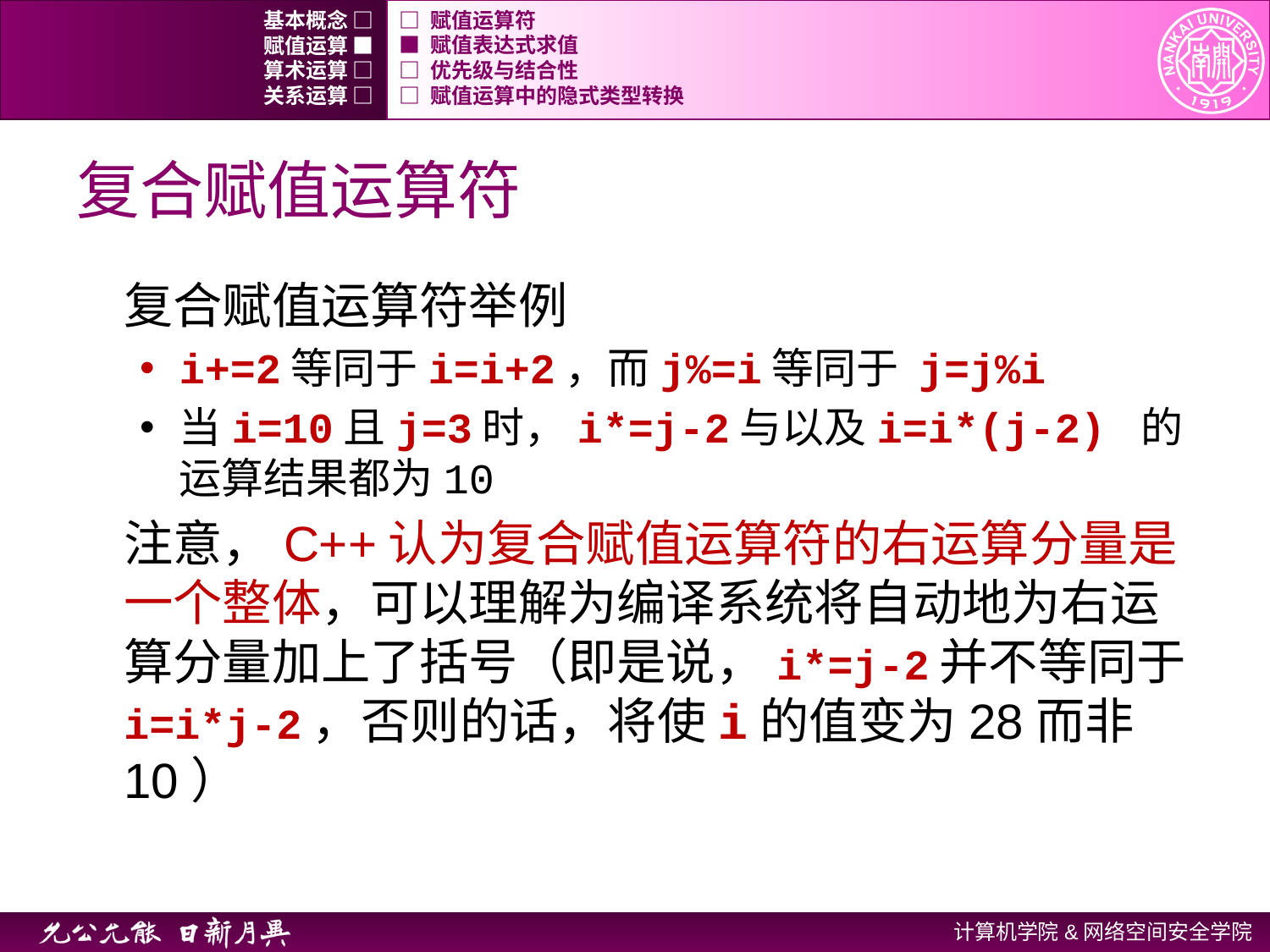

基本概念 □
□ 赋值运算符
赋值运算 ■
■ 赋值表达式求值
算术运算 □
□ 优先级与结合性
关系运算 □
□ 赋值运算中的隐式类型转换
# 复合赋值运算符
复合赋值运算符举例
i+=2等同于i=i+2，而j%=i等同于 j=j%i
当i=10且j=3时，i*=j-2与以及i=i*(j-2) 的运算结果都为10
注意，C++认为复合赋值运算符的右运算分量是一个整体，可以理解为编译系统将自动地为右运算分量加上了括号（即是说，i*=j-2并不等同于i=i*j-2，否则的话，将使i的值变为28而非10）